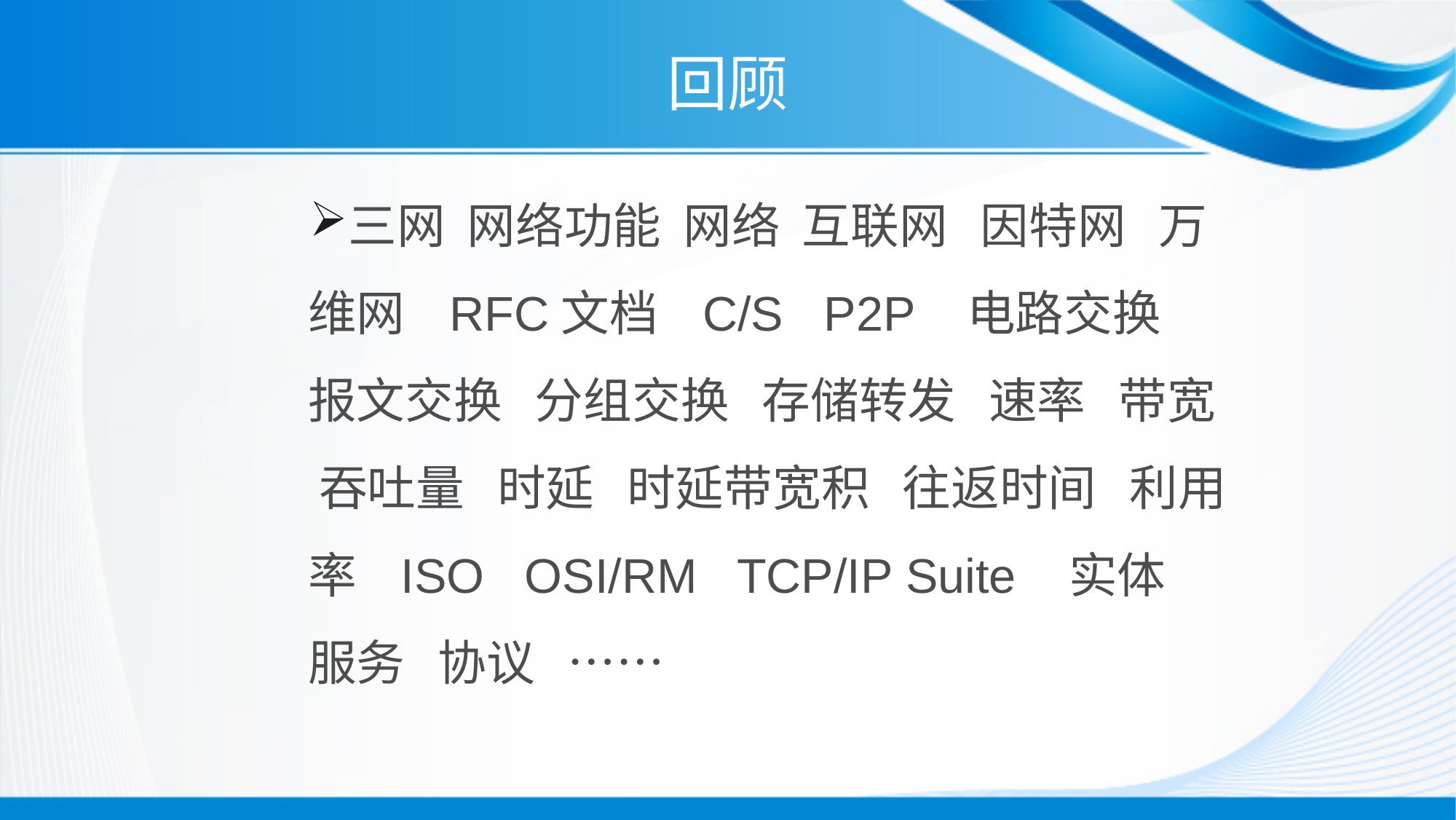

# 回顾
三网  网络功能  网络  互联网   因特网   万维网   RFC文档   C/S   P2P   电路交换   报文交换   分组交换   存储转发   速率   带宽   吞吐量   时延   时延带宽积   往返时间   利用率   ISO   OSI/RM   TCP/IP Suite   实体   服务   协议   ……